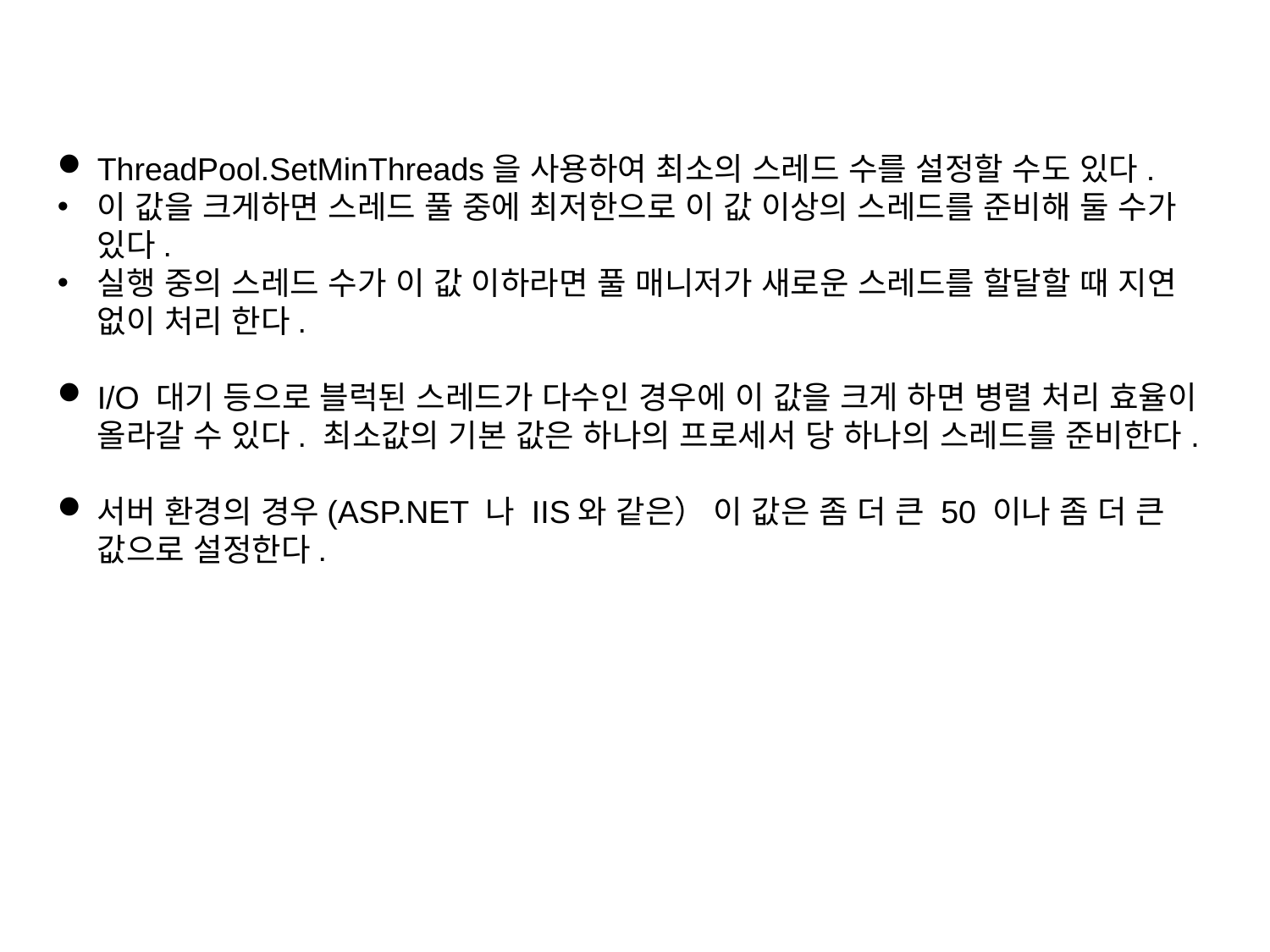

ThreadPool.SetMinThreads을 사용하여 최소의 스레드 수를 설정할 수도 있다.
이 값을 크게하면 스레드 풀 중에 최저한으로 이 값 이상의 스레드를 준비해 둘 수가 있다.
실행 중의 스레드 수가 이 값 이하라면 풀 매니저가 새로운 스레드를 할달할 때 지연 없이 처리 한다.

I/O 대기 등으로 블럭된 스레드가 다수인 경우에 이 값을 크게 하면 병렬 처리 효율이 올라갈 수 있다. 최소값의 기본 값은 하나의 프로세서 당 하나의 스레드를 준비한다.

서버 환경의 경우(ASP.NET 나 IIS와 같은） 이 값은 좀 더 큰 50 이나 좀 더 큰 값으로 설정한다.